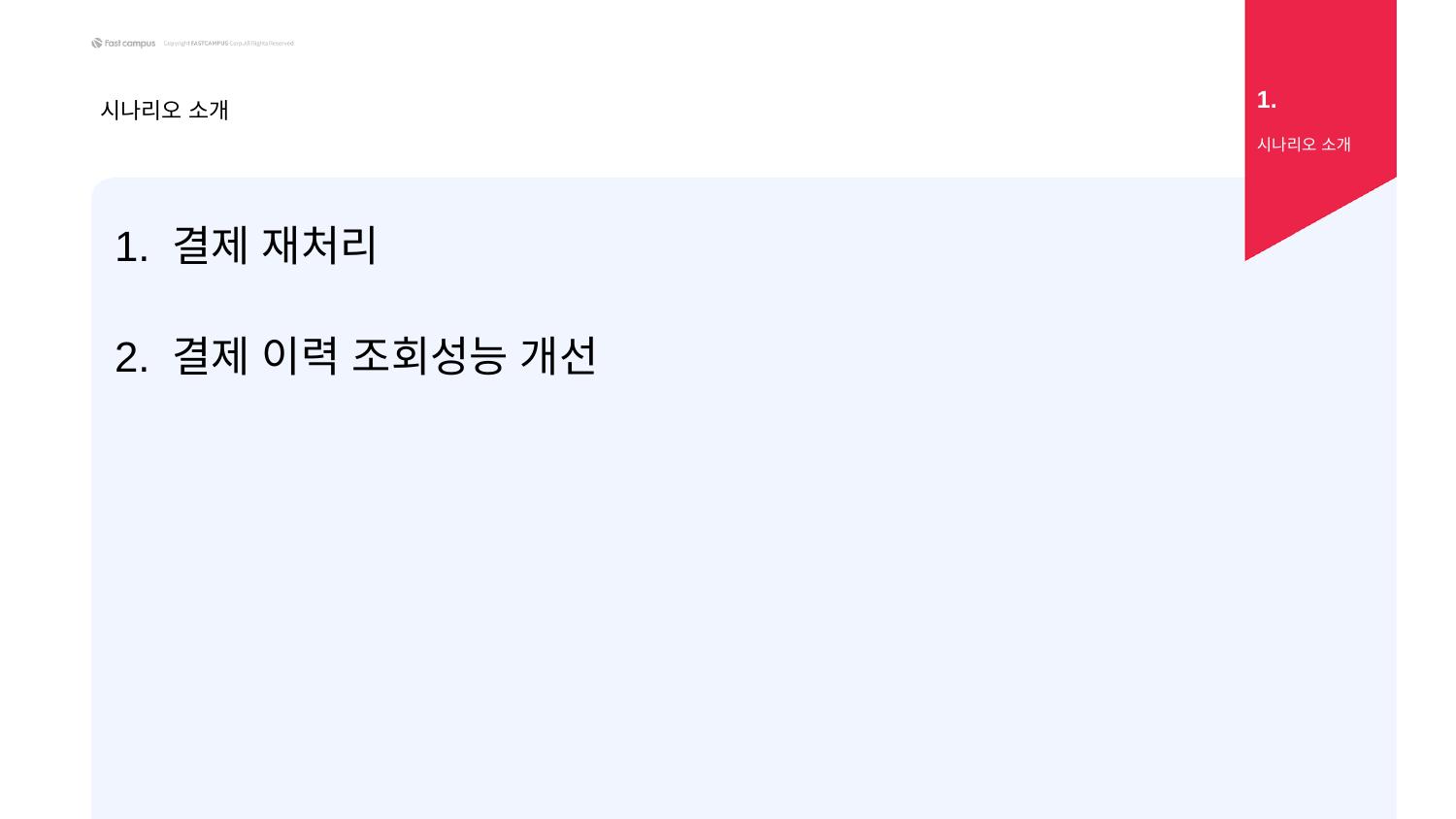

1.
# 시나리오 소개
시나리오 소개
1. 결제 재처리

2. 결제 이력 조회성능 개선